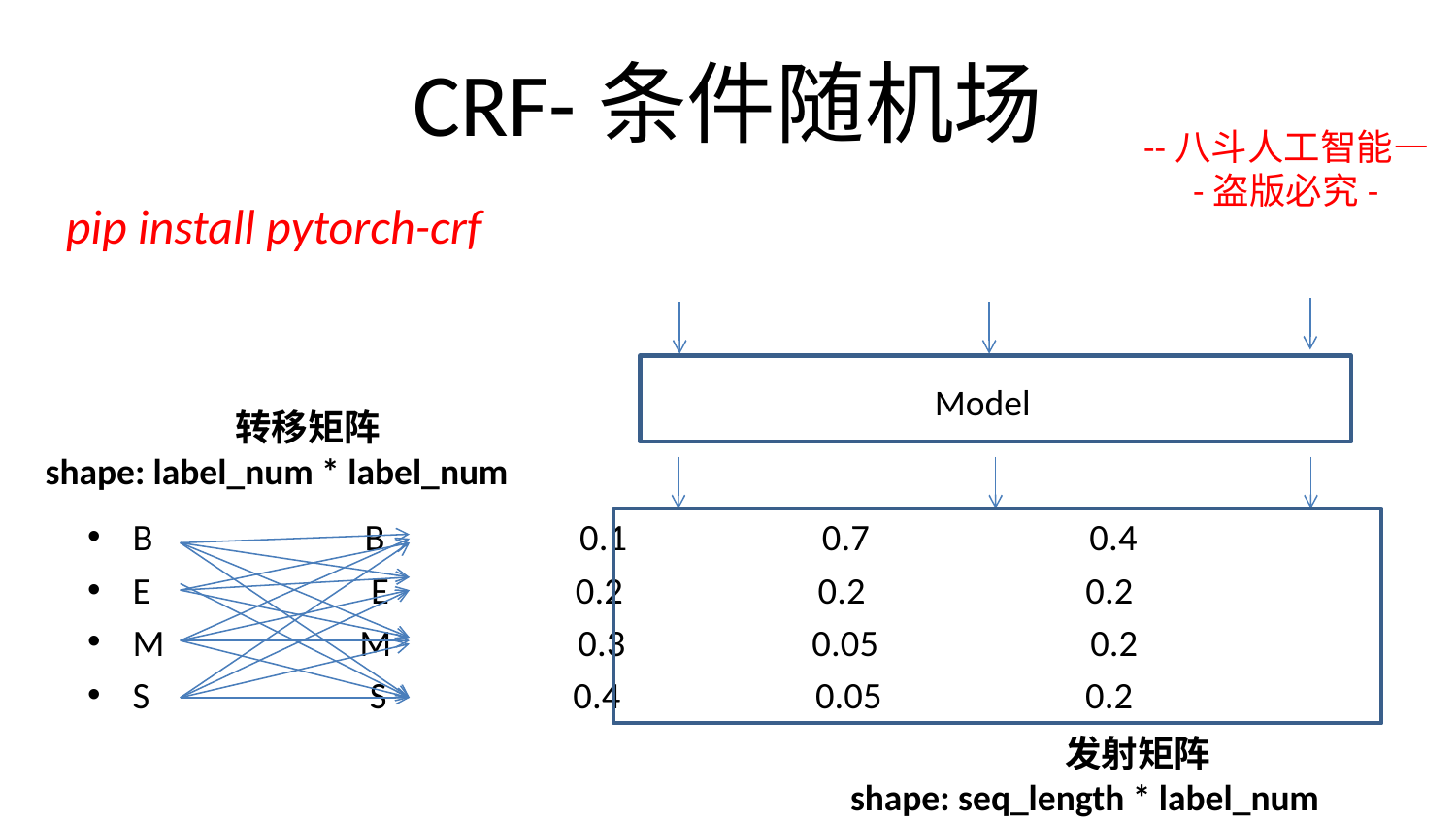

# CRF-条件随机场
--八斗人工智能—
      -盗版必究-

pip install pytorch-crf

B                         B                       0.1                       0.7                          0.4
E                          E                      0.2                       0.2                          0.2
M                       M                      0.3                      0.05                         0.2
S                          S                      0.4                       0.05                        0.2

Model
                      转移矩阵
shape: label_num * label_num

                         发射矩阵
shape: seq_length * label_num